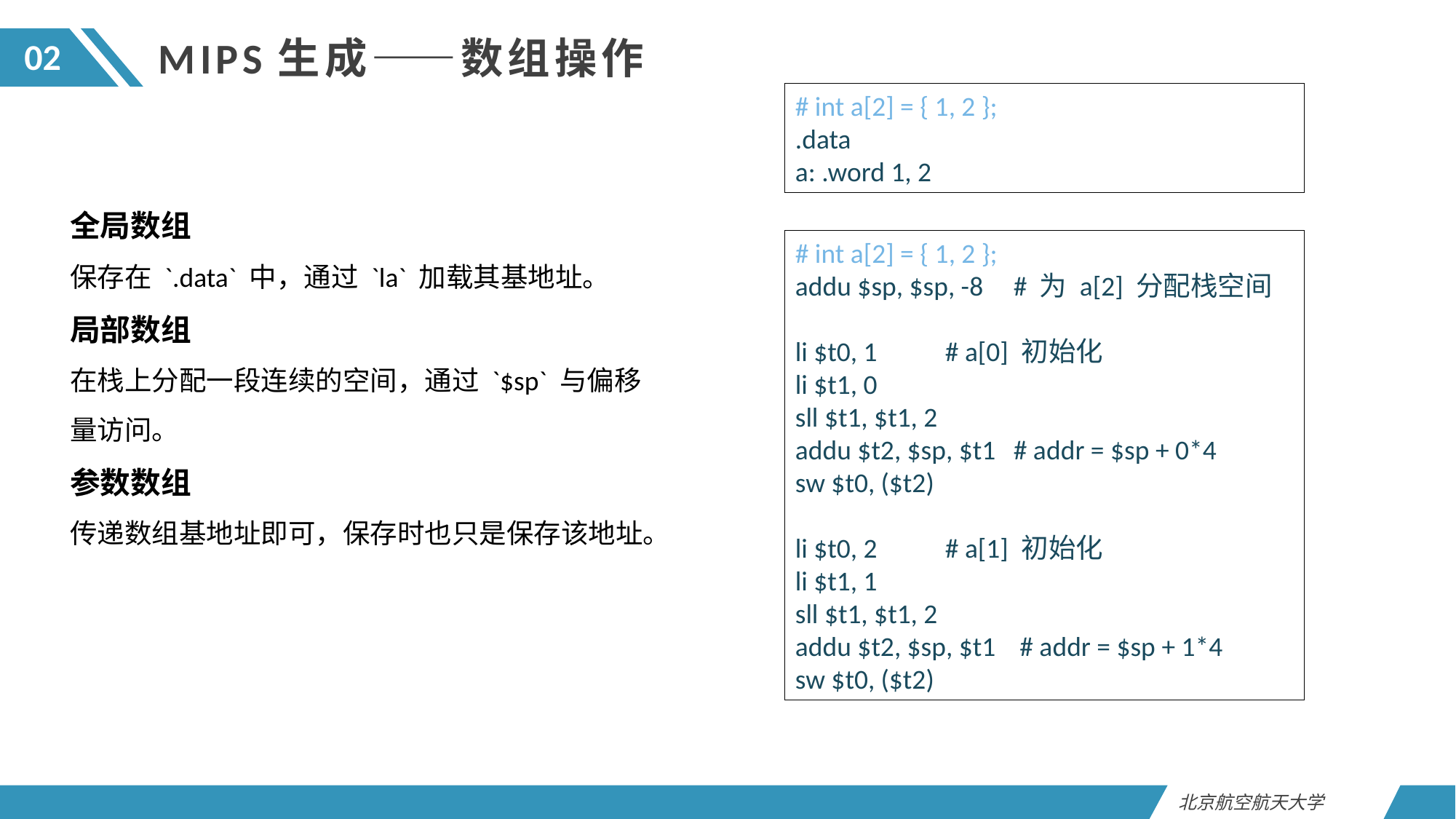

MIPS生成——数组操作

02
# int a[2] = { 1, 2 };
.data
a: .word 1, 2
全局数组
保存在 `.data` 中，通过 `la` 加载其基地址。
局部数组
在栈上分配一段连续的空间，通过 `$sp` 与偏移量访问。
参数数组
传递数组基地址即可，保存时也只是保存该地址。

# int a[2] = { 1, 2 };
addu $sp, $sp, -8	# 为 a[2] 分配栈空间

li $t0, 1           # a[0] 初始化
li $t1, 0
sll $t1, $t1, 2
addu $t2, $sp, $t1	# addr = $sp + 0*4
sw $t0, ($t2)

li $t0, 2           # a[1] 初始化
li $t1, 1
sll $t1, $t1, 2
addu $t2, $sp, $t1	 # addr = $sp + 1*4
sw $t0, ($t2)

北京航空航天大学